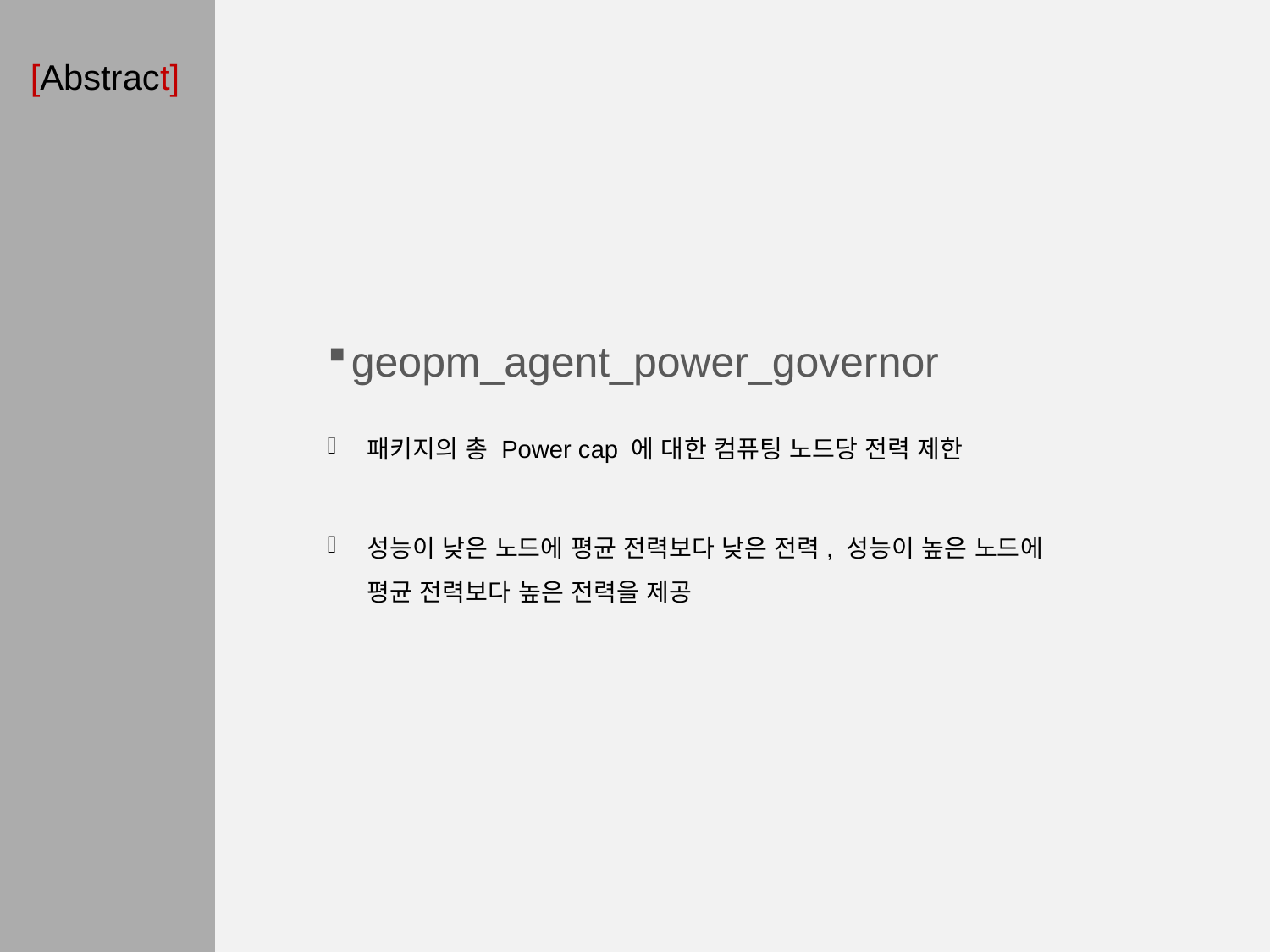

# [Abstract]
geopm_agent_power_governor

패키지의 총 Power cap 에 대한 컴퓨팅 노드당 전력 제한

성능이 낮은 노드에 평균 전력보다 낮은 전력, 성능이 높은 노드에 평균 전력보다 높은 전력을 제공